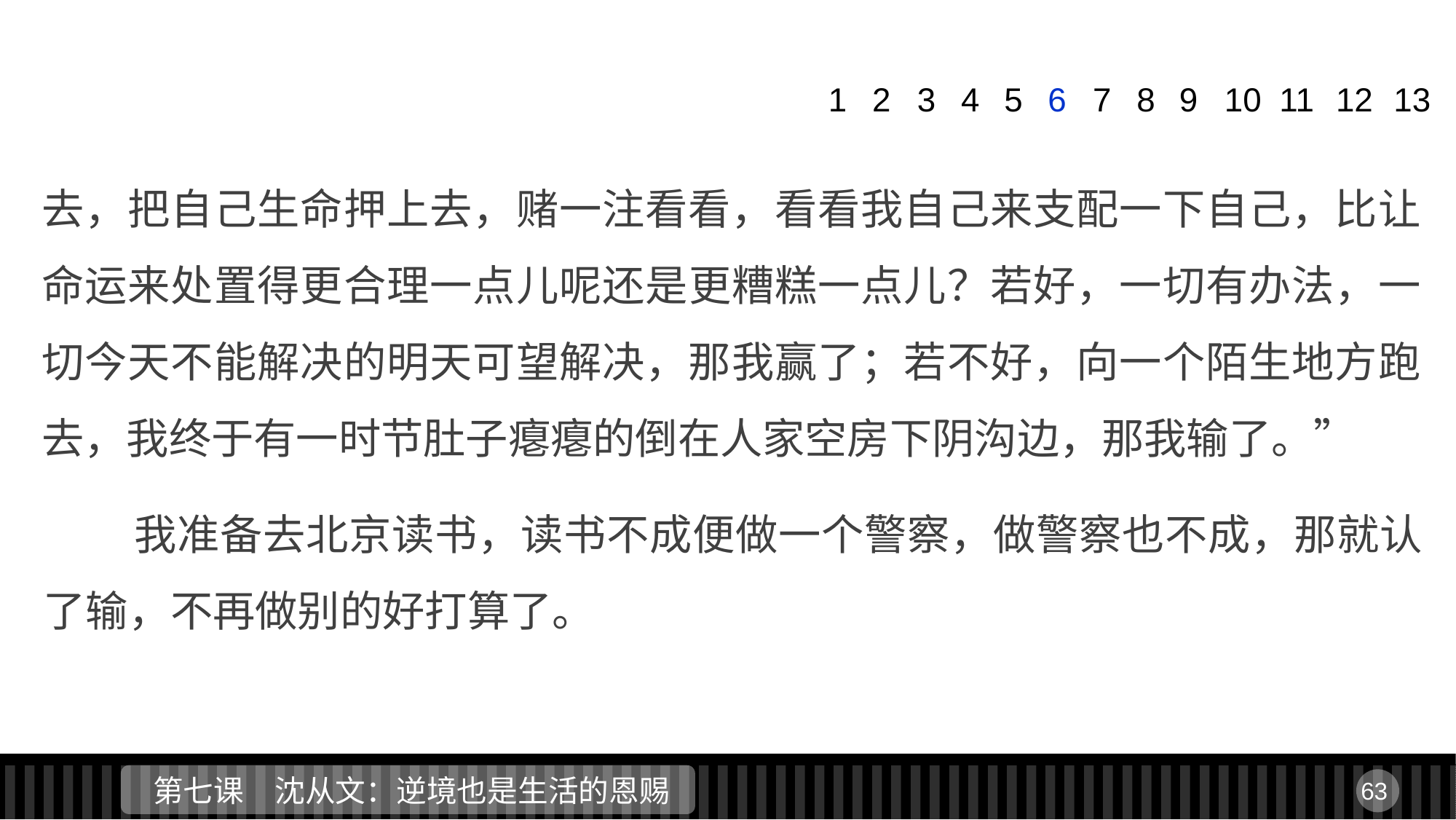

1
2
3
4
5
6
7
8
9
11
12
13
10
去，把自己生命押上去，赌一注看看，看看我自己来支配一下自己，比让命运来处置得更合理一点儿呢还是更糟糕一点儿？若好，一切有办法，一切今天不能解决的明天可望解决，那我赢了；若不好，向一个陌生地方跑去，我终于有一时节肚子瘪瘪的倒在人家空房下阴沟边，那我输了。”
        我准备去北京读书，读书不成便做一个警察，做警察也不成，那就认了输，不再做别的好打算了。